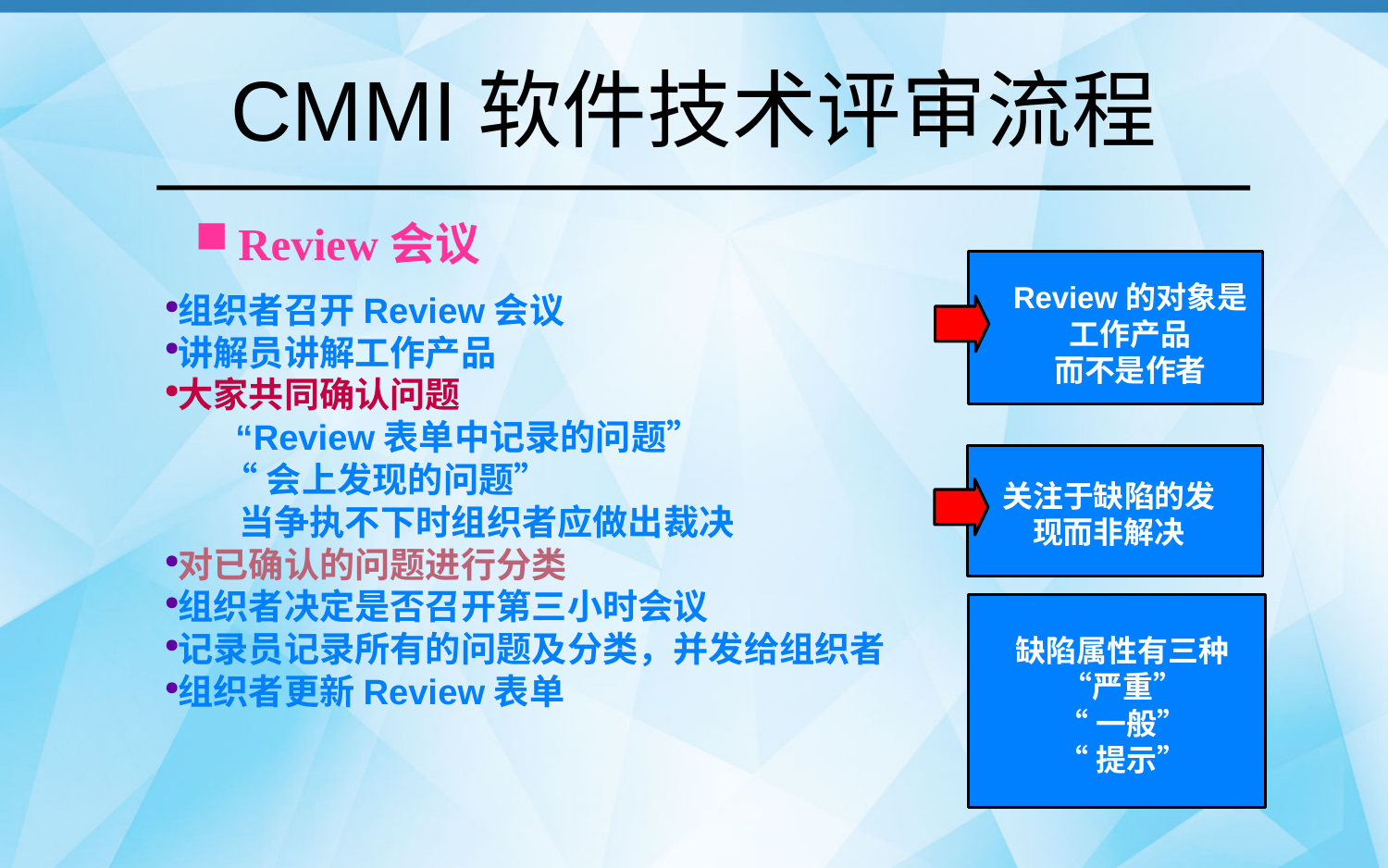

# CMMI软件技术评审流程

Review会议

Review的对象是工作产品
而不是作者
组织者召开Review会议
讲解员讲解工作产品
大家共同确认问题
       “Review表单中记录的问题”
       “会上发现的问题”
        当争执不下时组织者应做出裁决
对已确认的问题进行分类
组织者决定是否召开第三小时会议
记录员记录所有的问题及分类，并发给组织者
组织者更新Review表单

关注于缺陷的发现而非解决

缺陷属性有三种“严重”
“一般”
“提示”